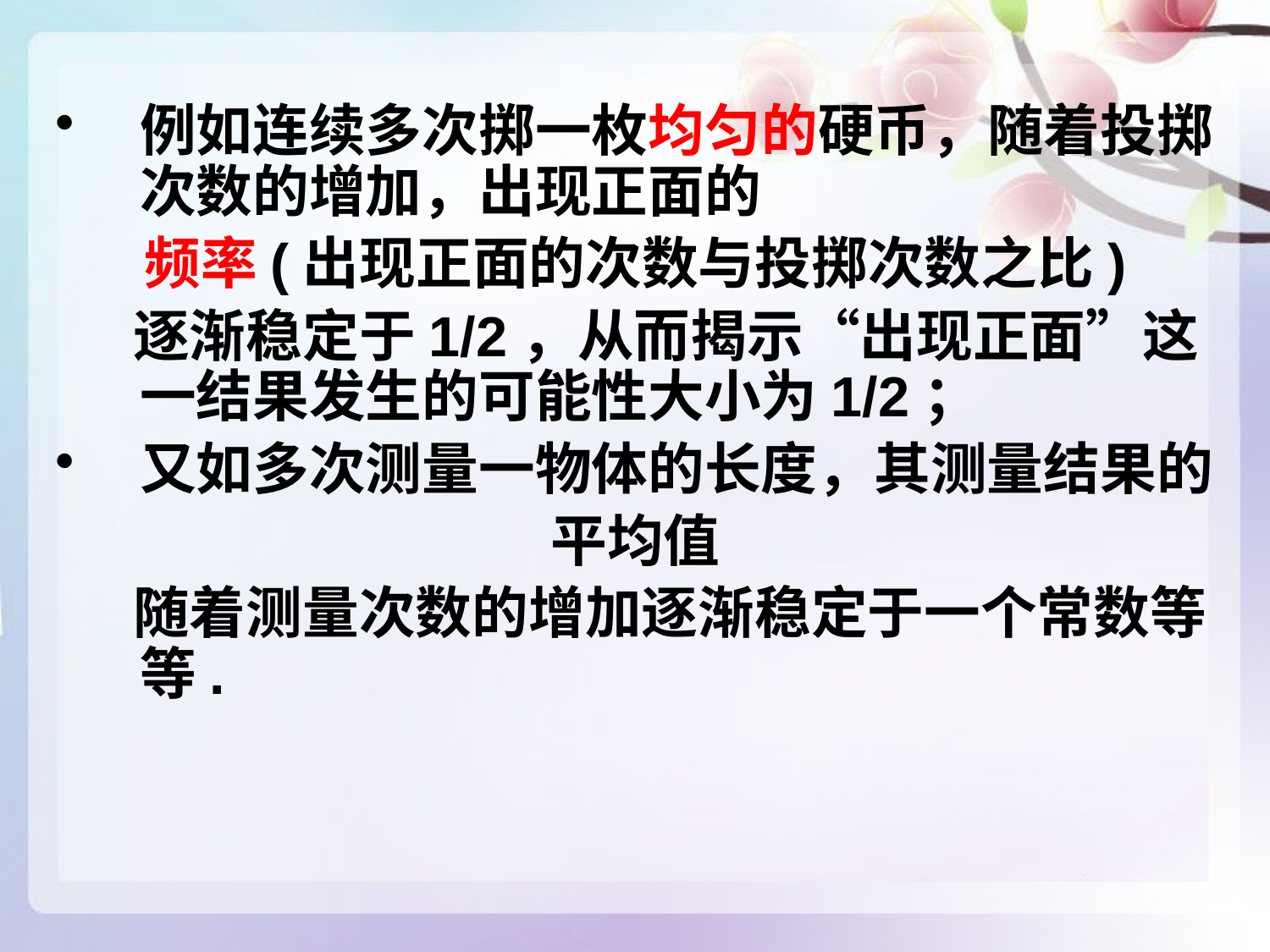

例如连续多次掷一枚均匀的硬币，随着投掷次数的增加，出现正面的
频率(出现正面的次数与投掷次数之比)
     逐渐稳定于1/2，从而揭示“出现正面”这一结果发生的可能性大小为1/2；
又如多次测量一物体的长度，其测量结果的
平均值
     随着测量次数的增加逐渐稳定于一个常数等等.